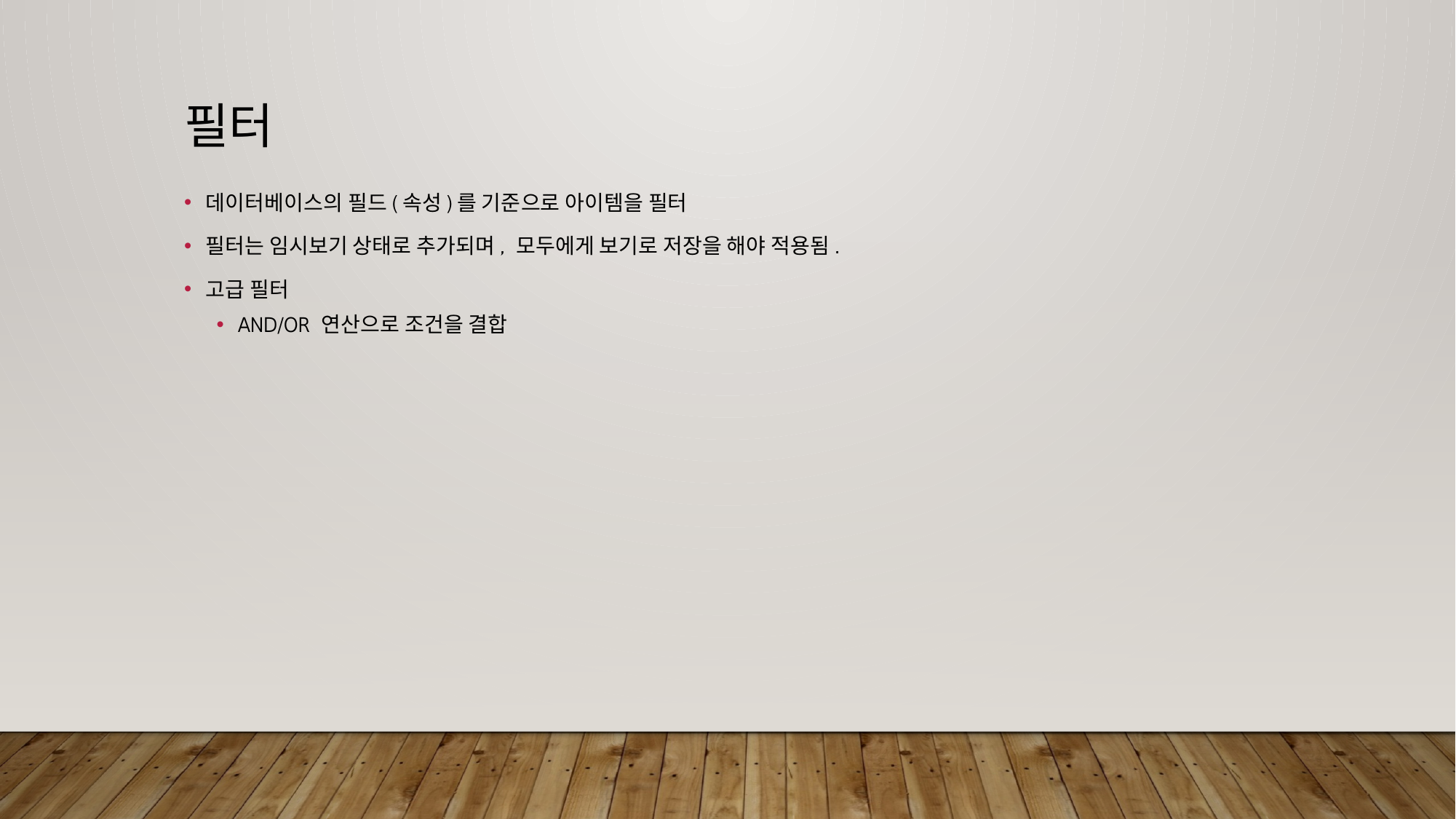

# 필터
데이터베이스의 필드(속성)를 기준으로 아이템을 필터
필터는 임시보기 상태로 추가되며, 모두에게 보기로 저장을 해야 적용됨.
고급 필터
AND/OR 연산으로 조건을 결합